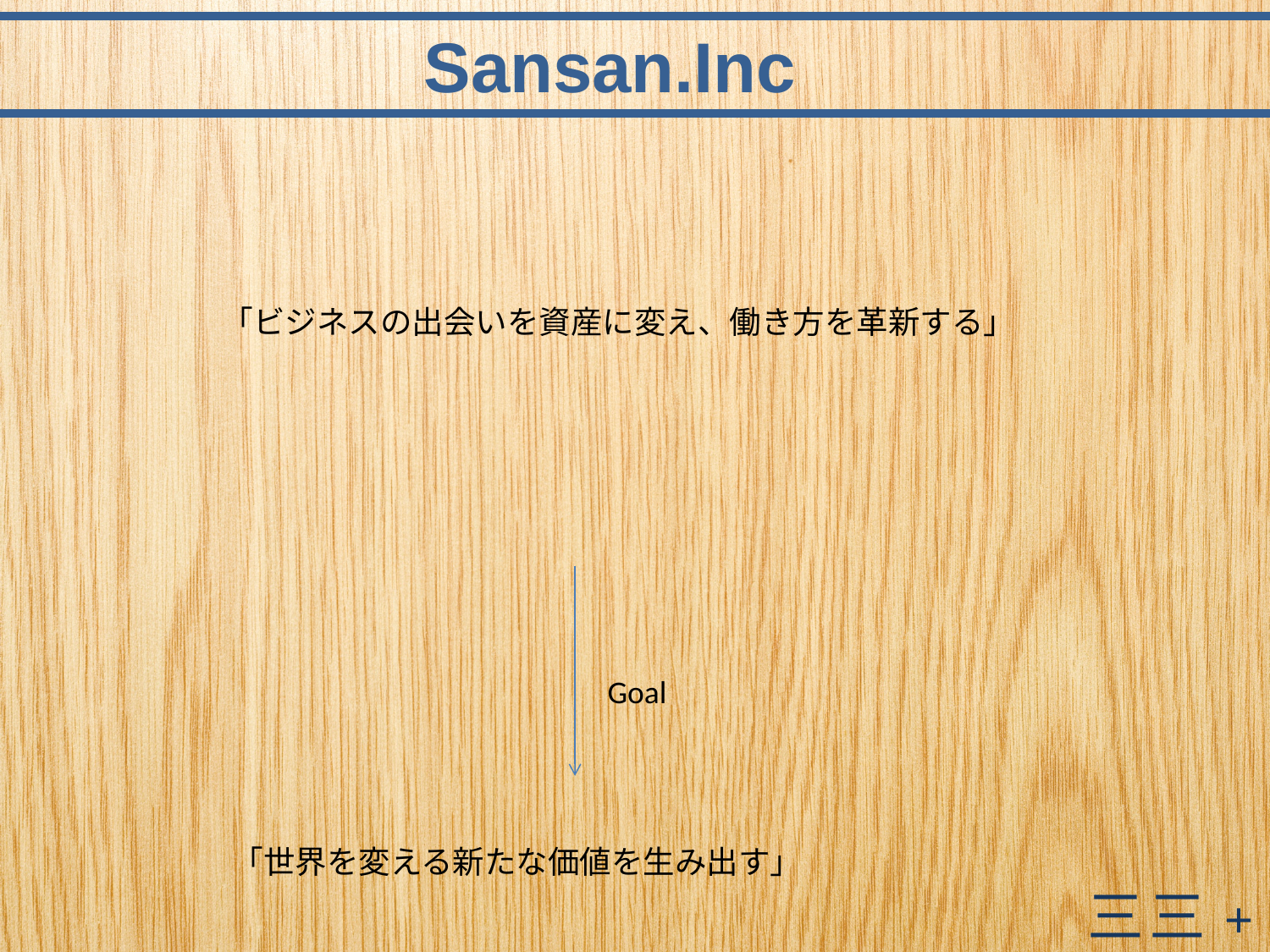

Sansan.Inc
｢ビジネスの出会いを資産に変え、働き方を革新する｣
Goal
｢世界を変える新たな価値を生み出す｣